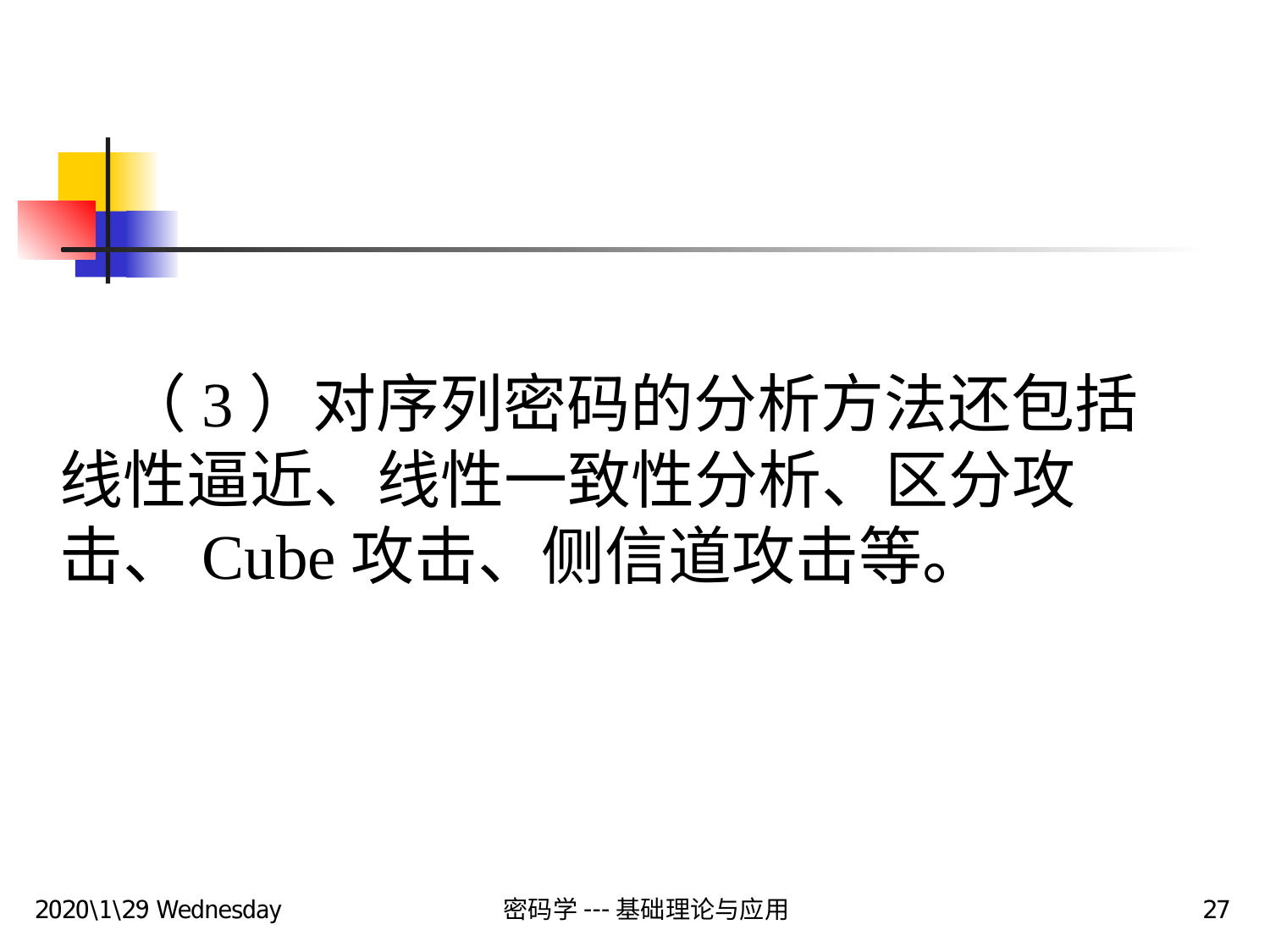

（3）对序列密码的分析方法还包括线性逼近、线性一致性分析、区分攻击、Cube攻击、侧信道攻击等。
2020\1\29 Wednesday
密码学---基础理论与应用
27